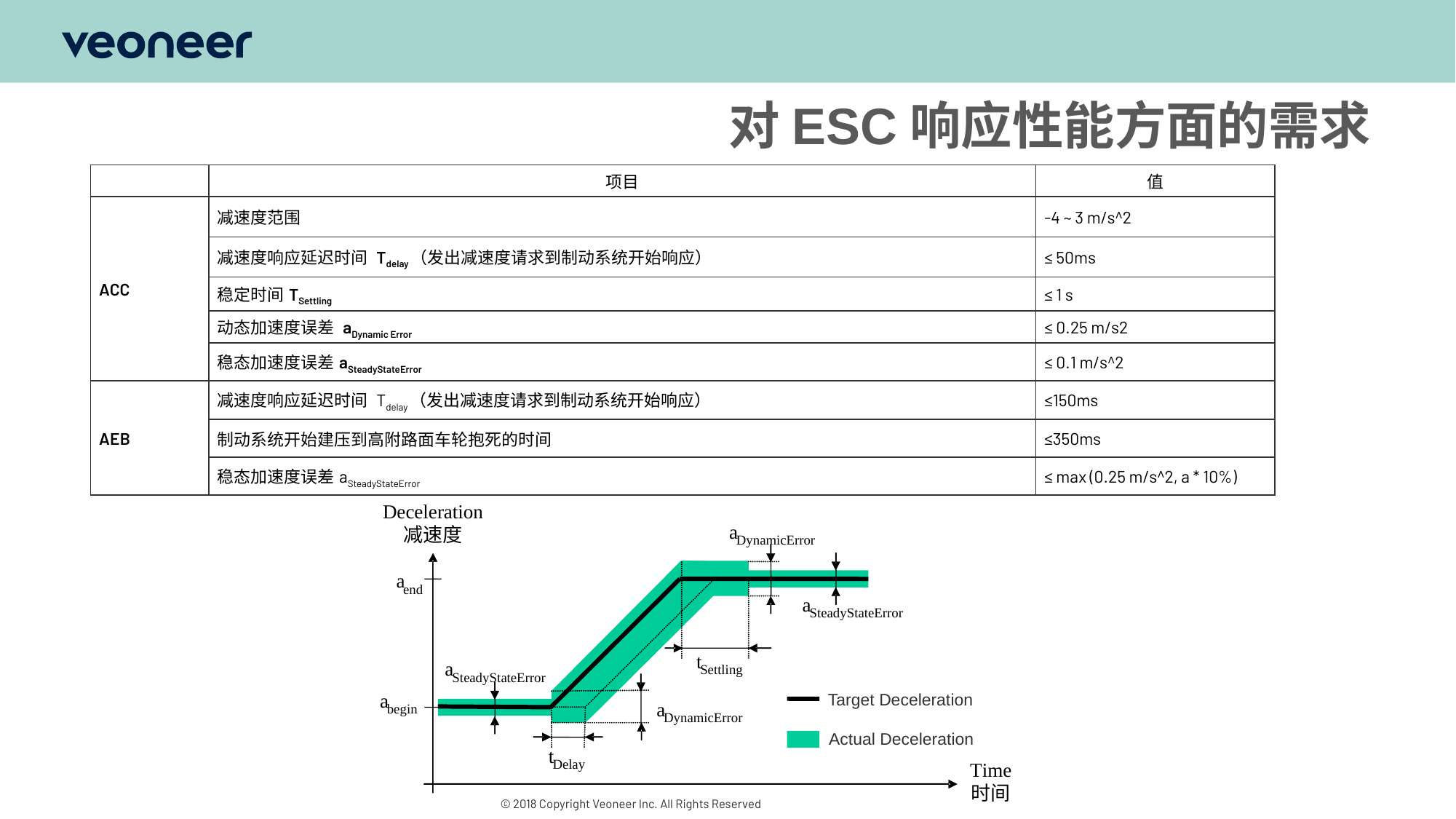

对ESC响应性能方面的需求
|  | 项目 | 值 |
| --- | --- | --- |
| ACC | 减速度范围 | -4 ~ 3 m/s^2 |
|  | 减速度响应延迟时间 Tdelay（发出减速度请求到制动系统开始响应） | ≤ 50ms |
|  | 稳定时间TSettling | ≤ 1 s |
|  | 动态加速度误差 aDynamic Error | ≤ 0.25 m/s2 |
|  | 稳态加速度误差aSteadyStateError | ≤ 0.1 m/s^2 |
| AEB | 减速度响应延迟时间 Tdelay（发出减速度请求到制动系统开始响应） | ≤150ms |
|  | 制动系统开始建压到高附路面车轮抱死的时间 | ≤350ms |
|  | 稳态加速度误差aSteadyStateError | ≤ max (0.25 m/s^2, a \* 10%) |
Deceleration
减速度

a
DynamicError

a

end

a

SteadyStateError

t
a
Settling
SteadyStateError

a
Target Deceleration

a

begin

DynamicError

Actual Deceleration

t
Delay
Time
时间